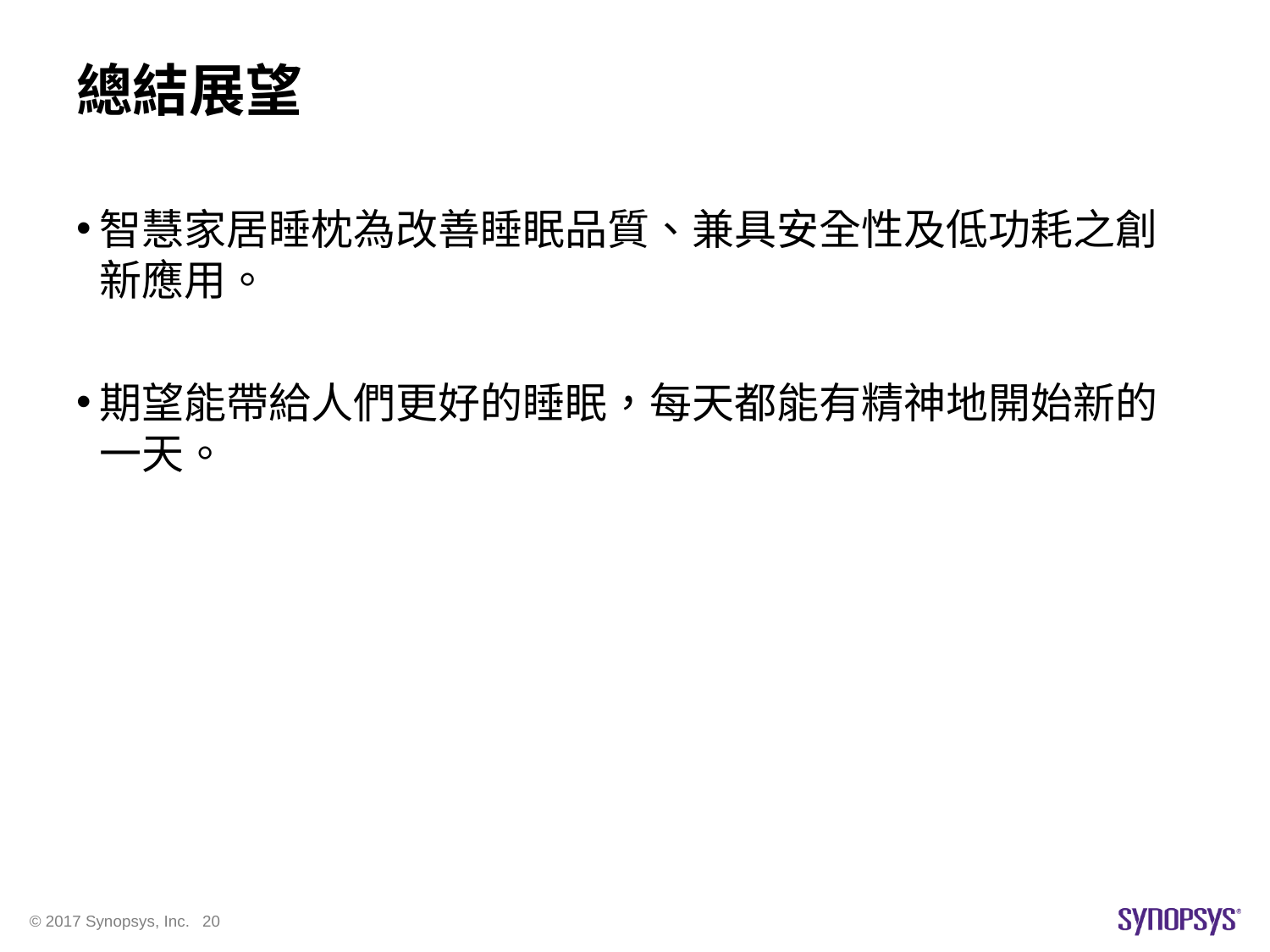

# 總結展望
智慧家居睡枕為改善睡眠品質、兼具安全性及低功耗之創新應用。

期望能帶給人們更好的睡眠，每天都能有精神地開始新的一天。